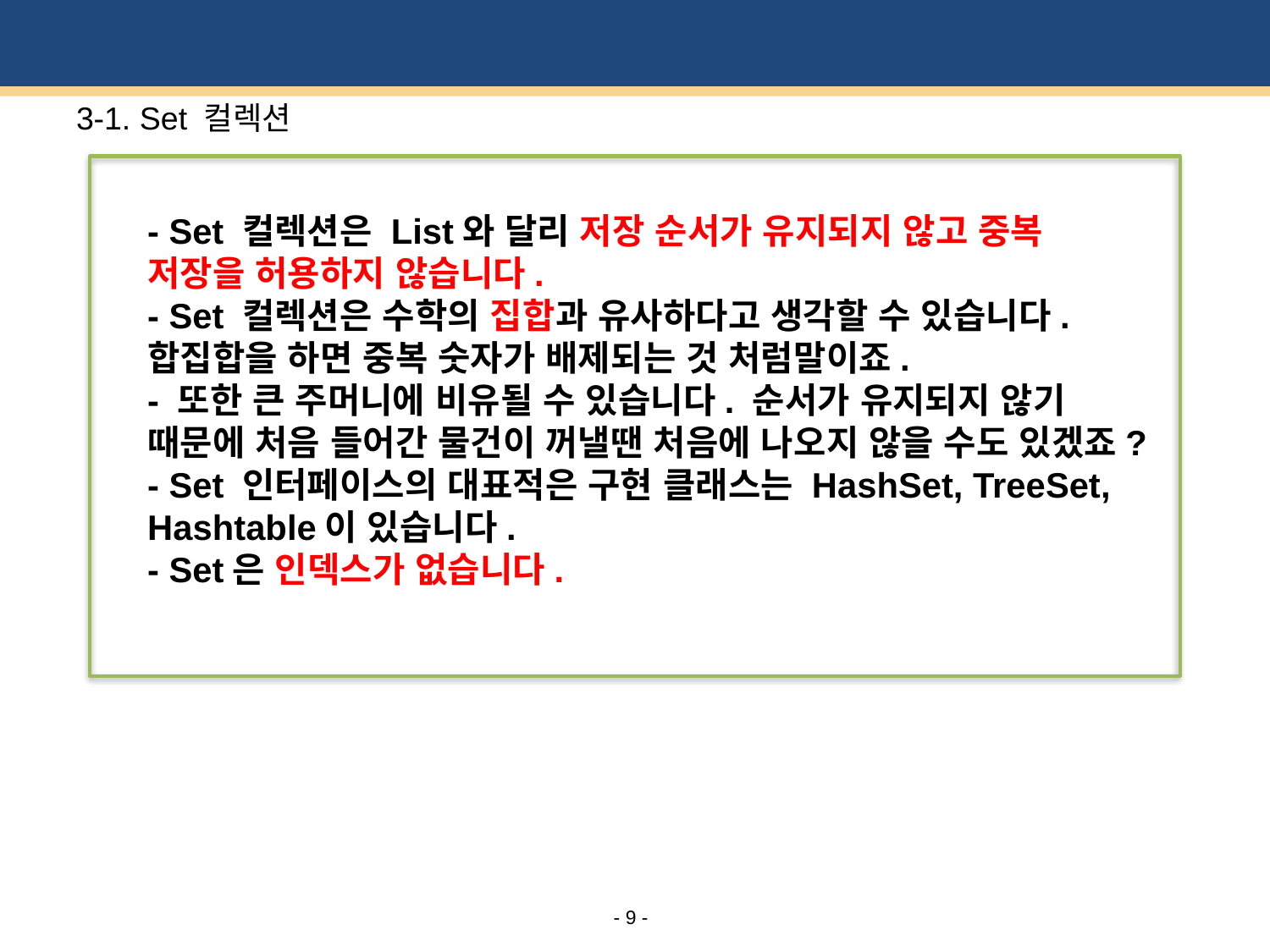

# 3-1. Set 컬렉션

- Set 컬렉션은 List와 달리 저장 순서가 유지되지 않고 중복 저장을 허용하지 않습니다.
- Set 컬렉션은 수학의 집합과 유사하다고 생각할 수 있습니다. 합집합을 하면 중복 숫자가 배제되는 것 처럼말이죠.
- 또한 큰 주머니에 비유될 수 있습니다. 순서가 유지되지 않기 때문에 처음 들어간 물건이 꺼낼땐 처음에 나오지 않을 수도 있겠죠?
- Set 인터페이스의 대표적은 구현 클래스는 HashSet, TreeSet, Hashtable이 있습니다.
- Set은 인덱스가 없습니다.